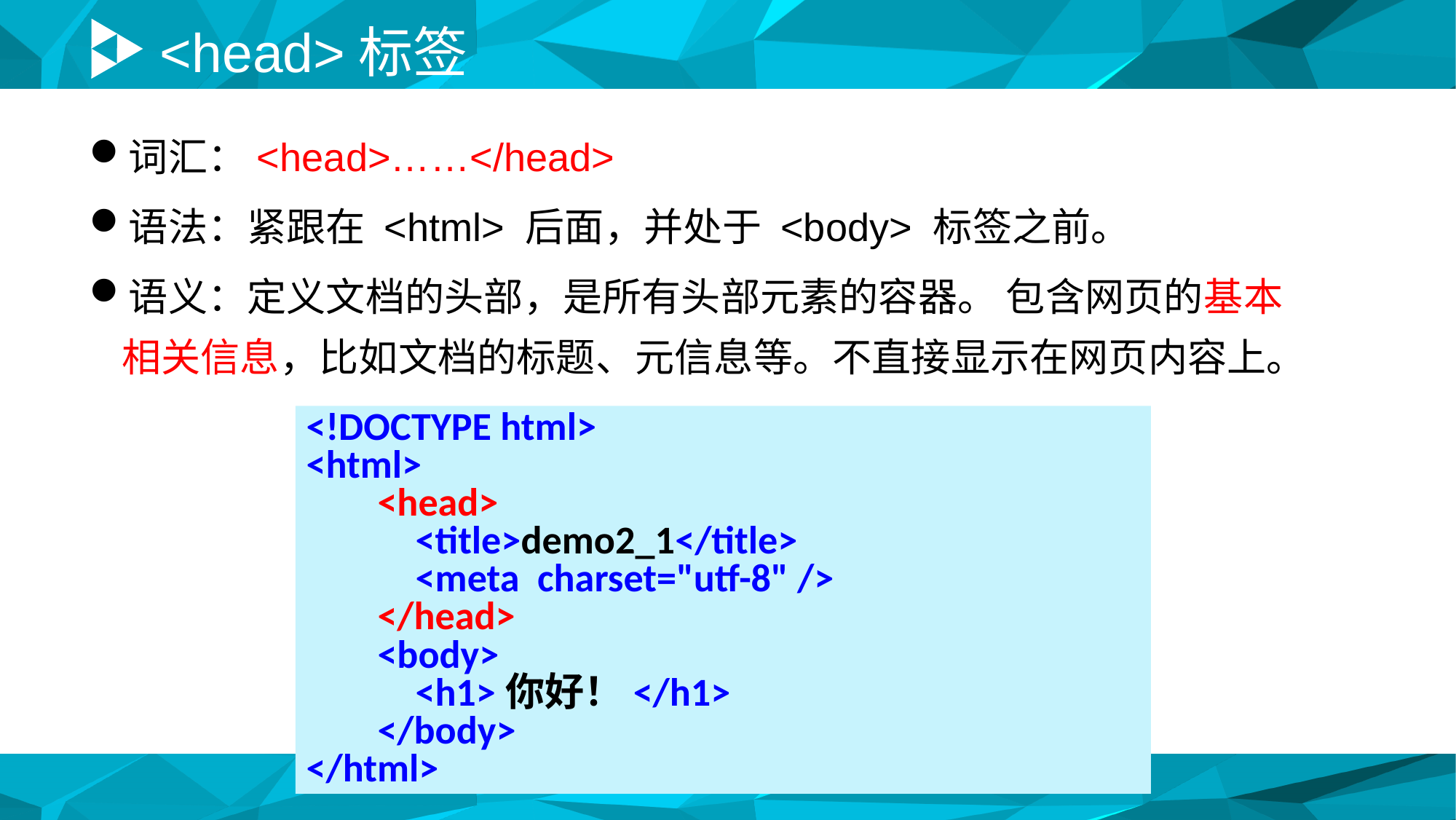

# <head>标签
词汇：<head>……</head>
语法：紧跟在 <html> 后面，并处于 <body> 标签之前。
语义：定义文档的头部，是所有头部元素的容器。 包含网页的基本相关信息，比如文档的标题、元信息等。不直接显示在网页内容上。

<!DOCTYPE html>
<html>
        <head>
	<title>demo2_1</title>
	<meta  charset="utf-8" />
        </head>
        <body>
	<h1>你好！</h1>
        </body>
</html>